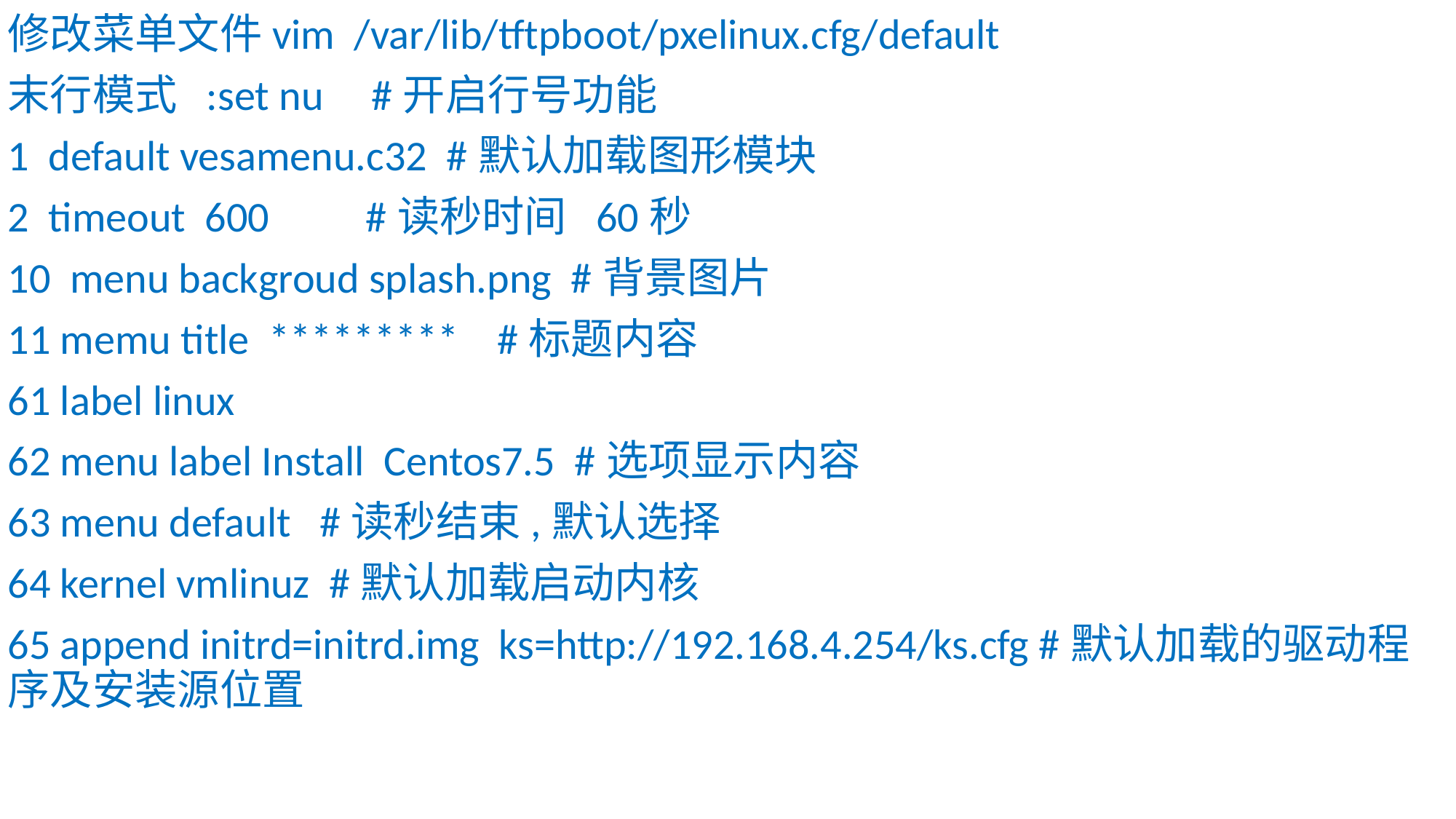

修改菜单文件vim  /var/lib/tftpboot/pxelinux.cfg/default
末行模式  :set nu     #开启行号功能
1  default vesamenu.c32  #默认加载图形模块
2  timeout  600          #读秒时间  60秒
10  menu backgroud splash.png  #背景图片
11 memu title  *********    #标题内容
61 label linux
62 menu label Install  Centos7.5  #选项显示内容
63 menu default   #读秒结束,默认选择
64 kernel vmlinuz  #默认加载启动内核
65 append initrd=initrd.img  ks=http://192.168.4.254/ks.cfg #默认加载的驱动程序及安装源位置